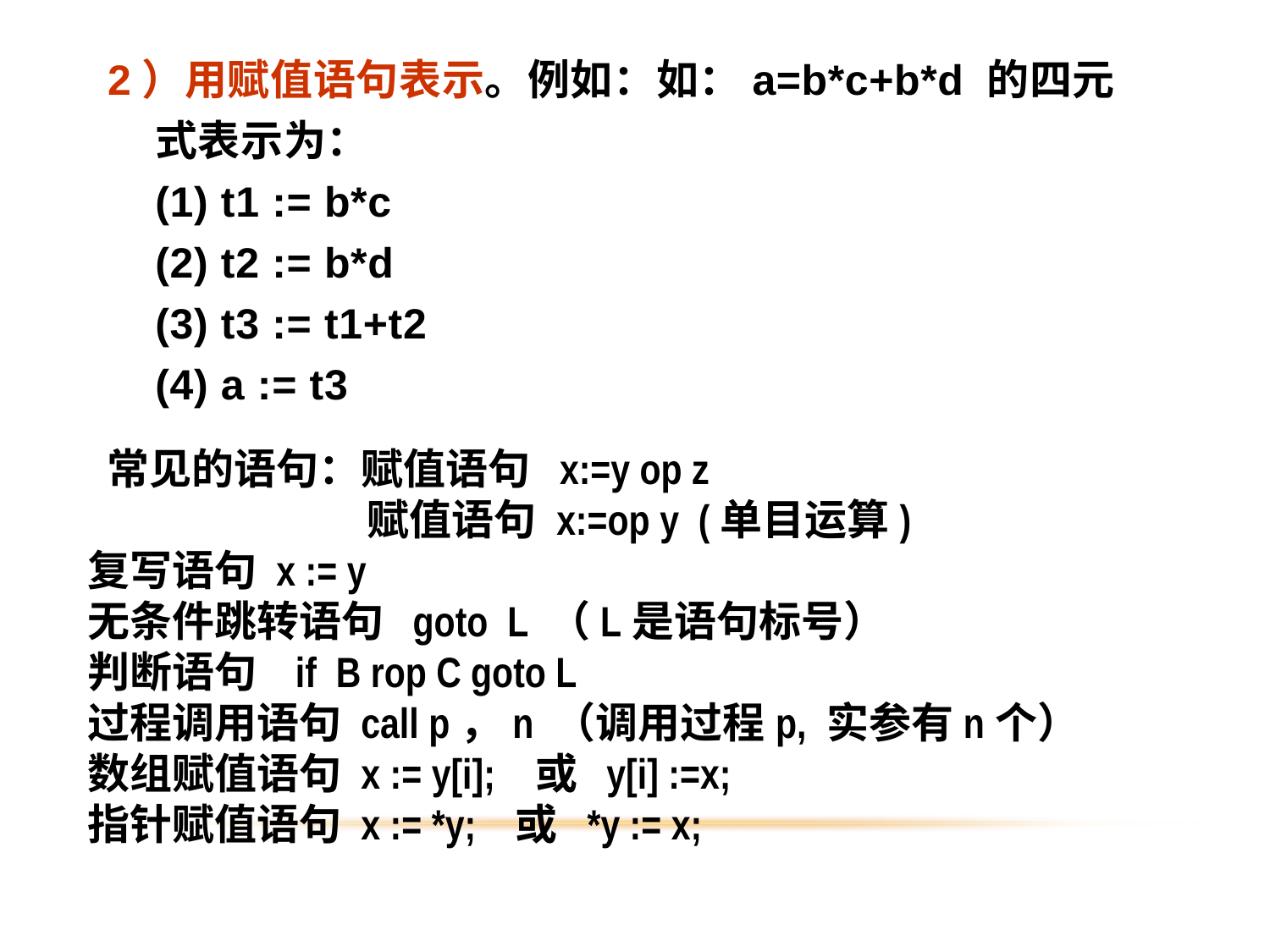

2）用赋值语句表示。例如：如：a=b*c+b*d 的四元式表示为：
	(1) t1 := b*c
	(2) t2 := b*d
	(3) t3 := t1+t2
	(4) a := t3

 常见的语句：赋值语句  x:=y op z
	               赋值语句 x:=op y  (单目运算)
复写语句 x := y
无条件跳转语句  goto  L （L是语句标号）
判断语句   if  B rop C goto L
过程调用语句 call p，n （调用过程p, 实参有n个）
数组赋值语句 x := y[i];   或  y[i] :=x;
指针赋值语句 x := *y;   或  *y := x;